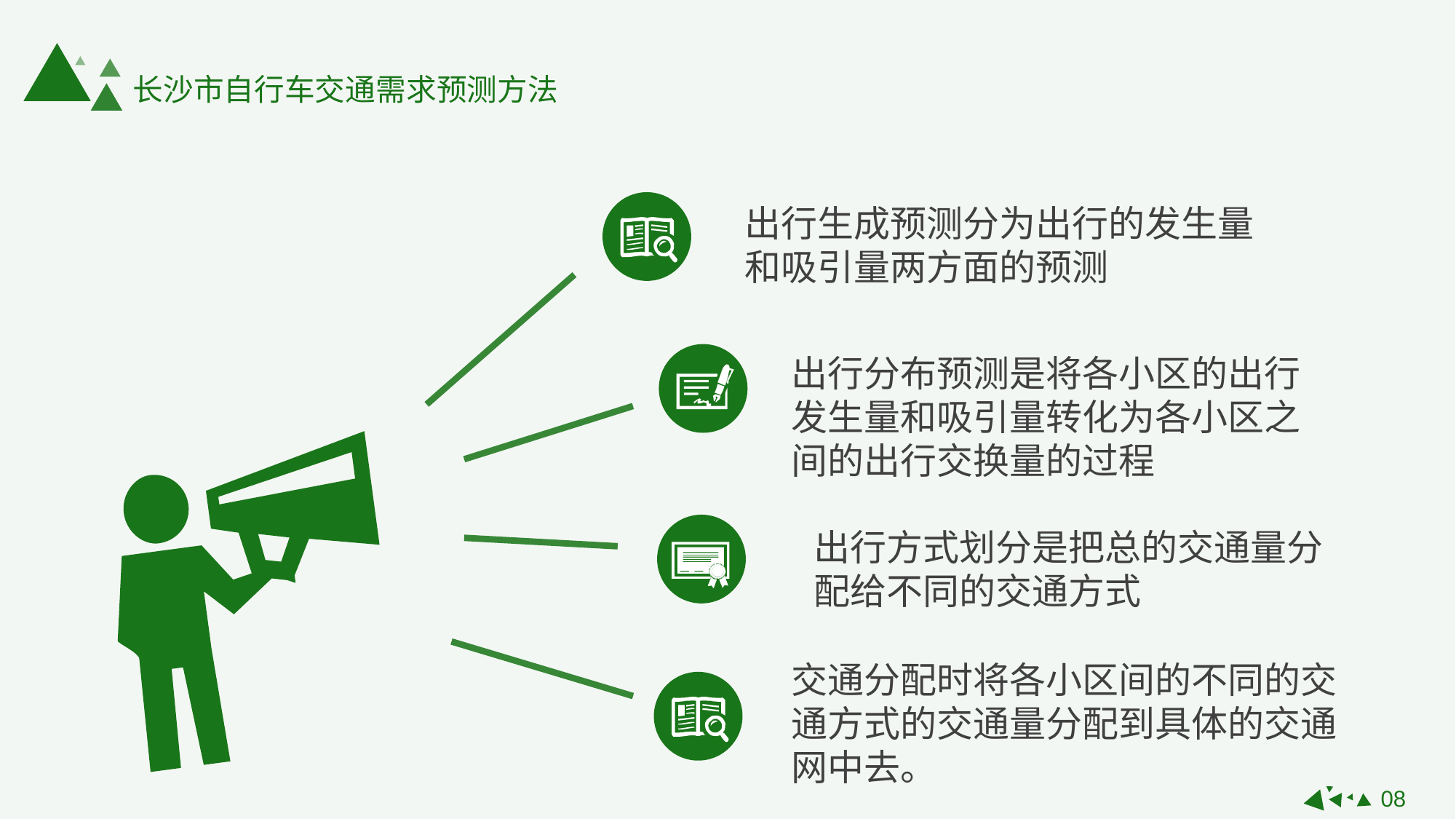

长沙市自行车交通需求预测方法

出行生成预测分为出行的发生量和吸引量两方面的预测

出行分布预测是将各小区的出行发生量和吸引量转化为各小区之间的出行交换量的过程

出行方式划分是把总的交通量分配给不同的交通方式
交通分配时将各小区间的不同的交通方式的交通量分配到具体的交通网中去。

08